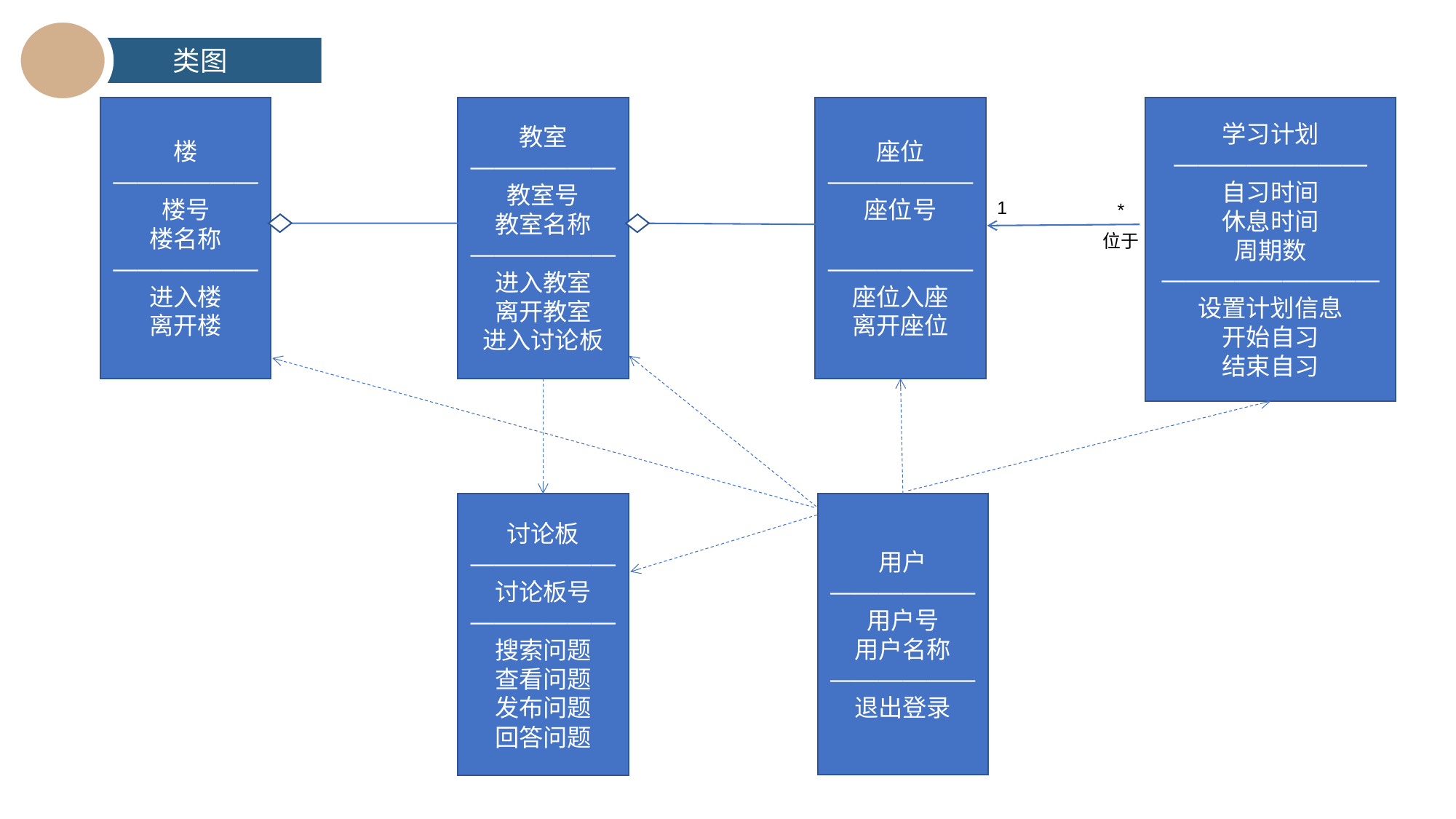

类图
楼
——————
楼号
楼名称
——————
进入楼
离开楼
教室
——————
教室号
教室名称
——————
进入教室
离开教室
进入讨论板
座位
——————
座位号

——————
座位入座
离开座位
学习计划
————————
自习时间
休息时间
周期数
—————————
设置计划信息
开始自习
结束自习
1
*

位于
讨论板
——————
讨论板号
——————
搜索问题
查看问题
发布问题
回答问题
用户
——————
用户号
用户名称
——————
退出登录
工作概述三